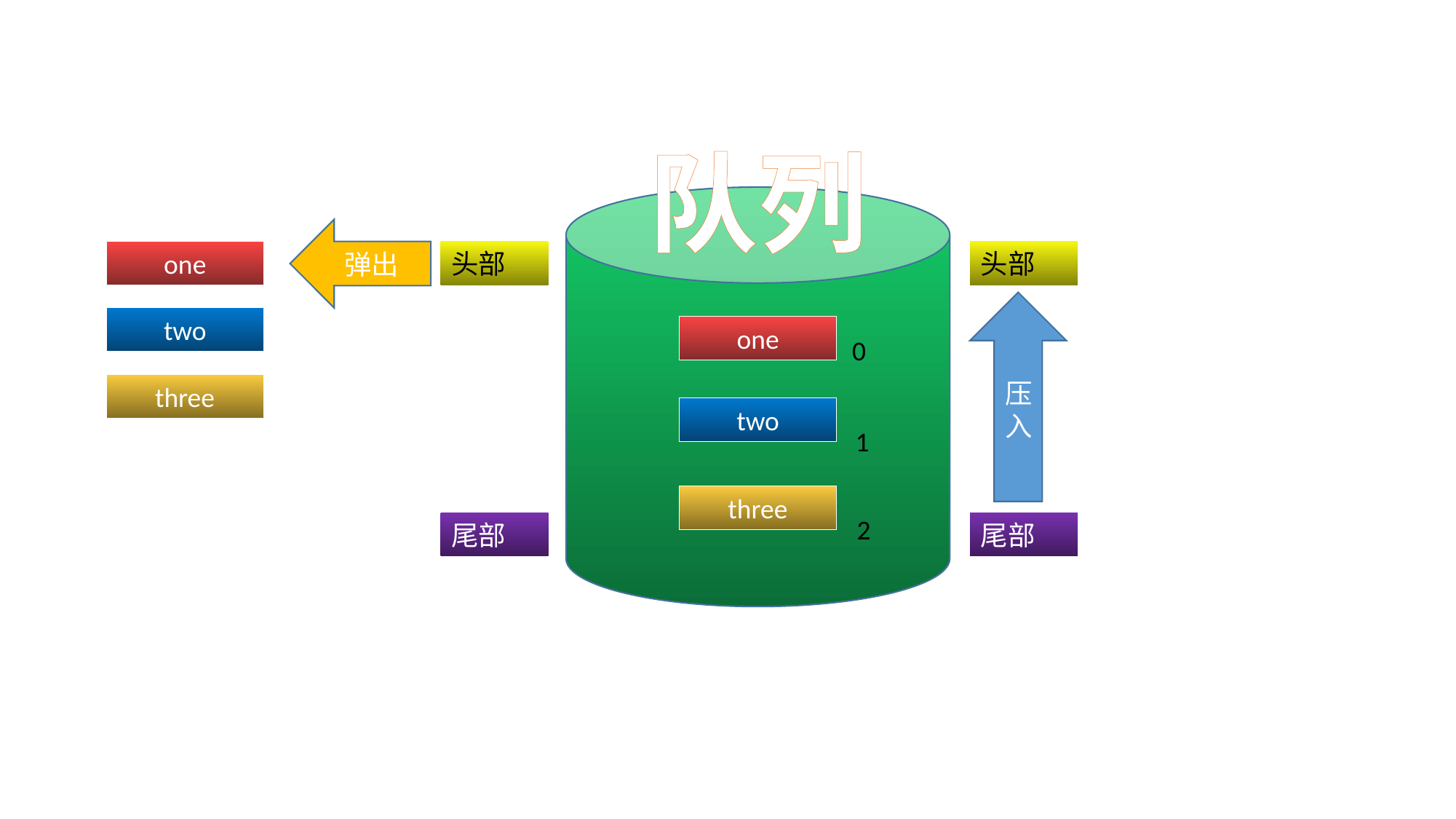

队列

弹出
one
头部
头部
压入
two
one
0
three
two
1
three
2
尾部
尾部